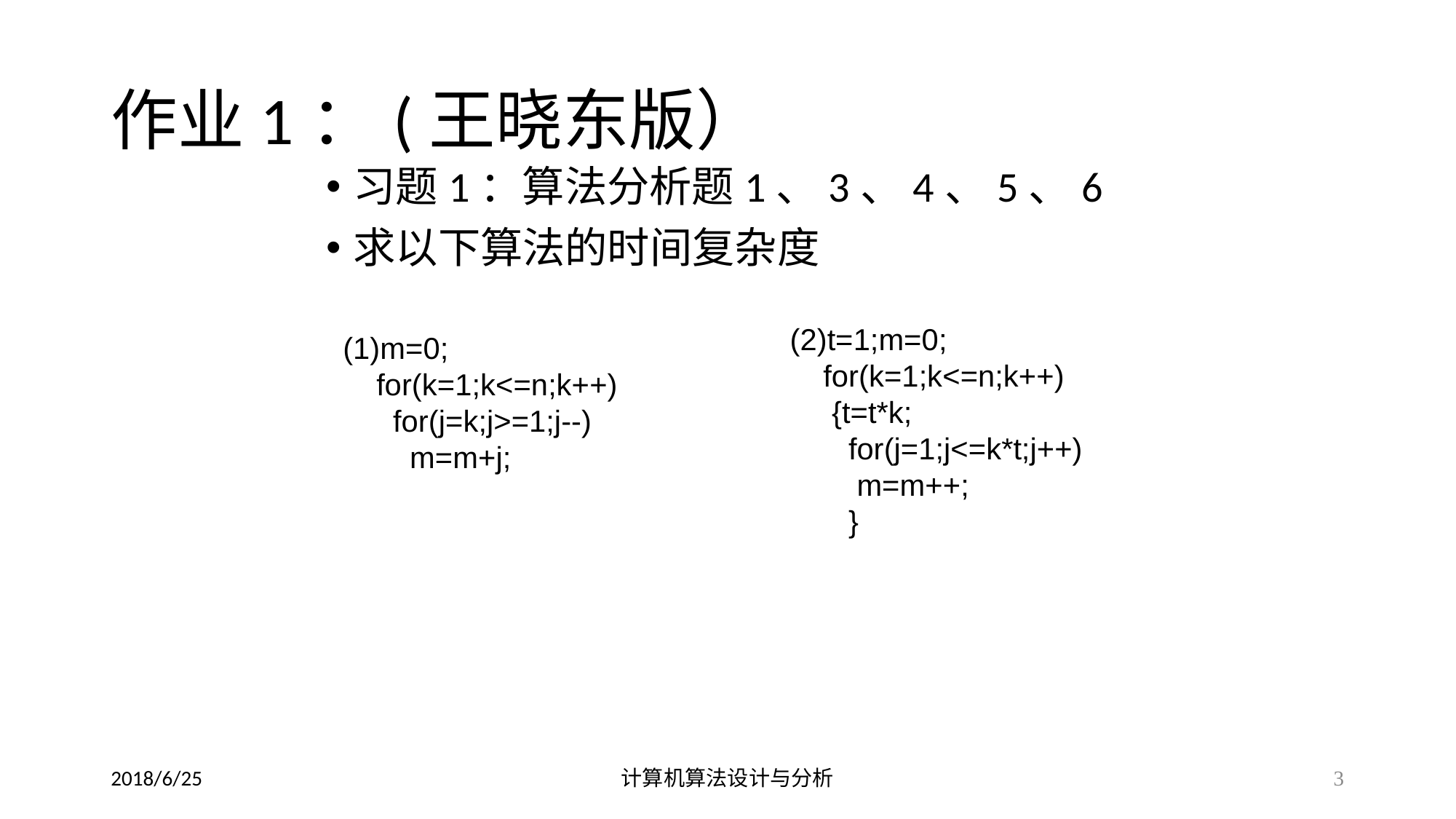

2018/6/25
计算机算法设计与分析
3
# 作业1：(王晓东版）
习题1：算法分析题1、3、4、5、6
求以下算法的时间复杂度
(2)t=1;m=0;
    for(k=1;k<=n;k++)
     {t=t*k;
       for(j=1;j<=k*t;j++)
        m=m++;
       }
(1)m=0;
    for(k=1;k<=n;k++)
      for(j=k;j>=1;j--)
        m=m+j;